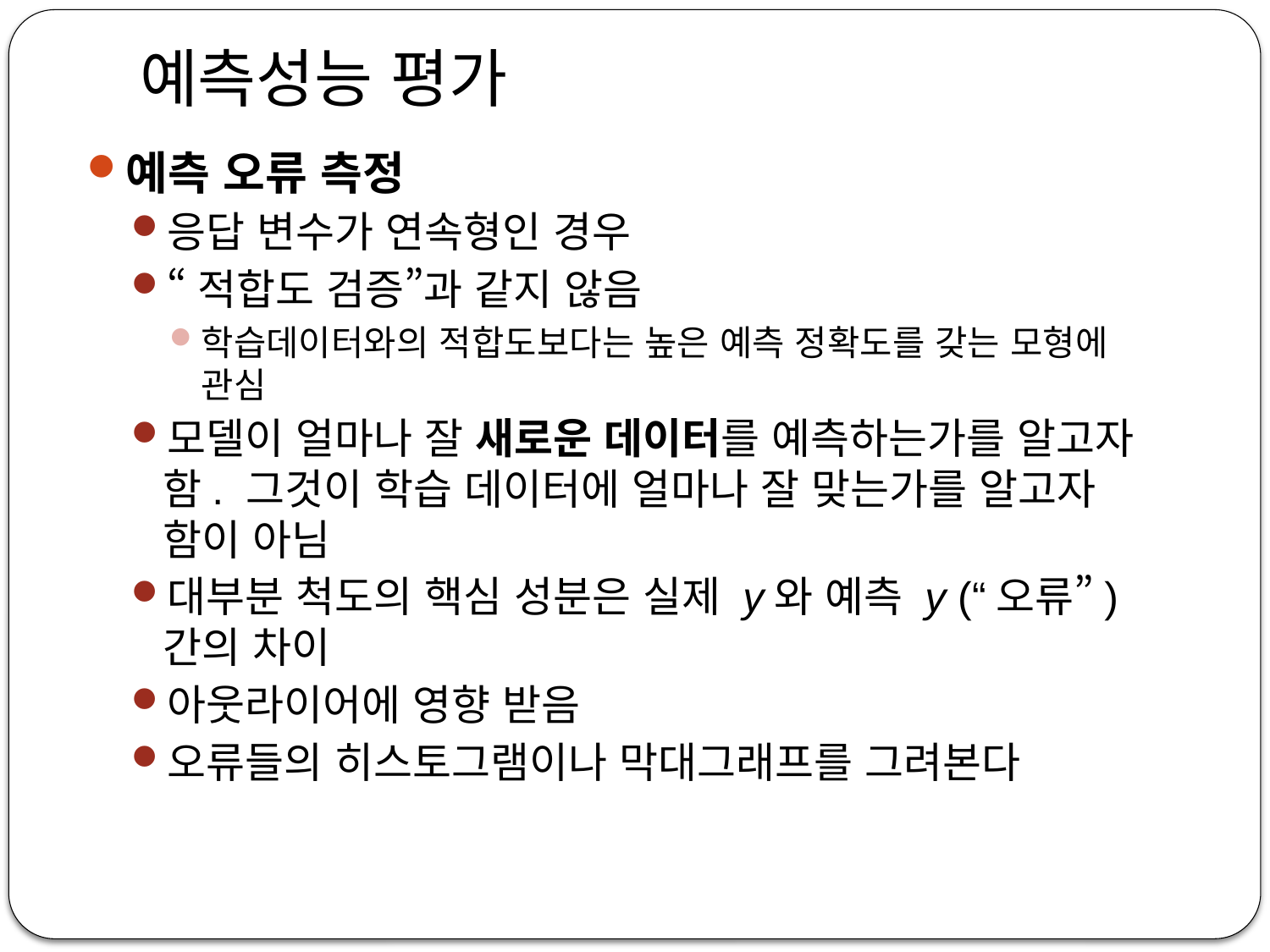

# 예측성능 평가
예측 오류 측정
응답 변수가 연속형인 경우
“적합도 검증”과 같지 않음
학습데이터와의 적합도보다는 높은 예측 정확도를 갖는 모형에 관심
모델이 얼마나 잘 새로운 데이터를 예측하는가를 알고자 함. 그것이 학습 데이터에 얼마나 잘 맞는가를 알고자 함이 아님
대부분 척도의 핵심 성분은 실제 y와 예측 y (“오류”) 간의 차이
아웃라이어에 영향 받음
오류들의 히스토그램이나 막대그래프를 그려본다